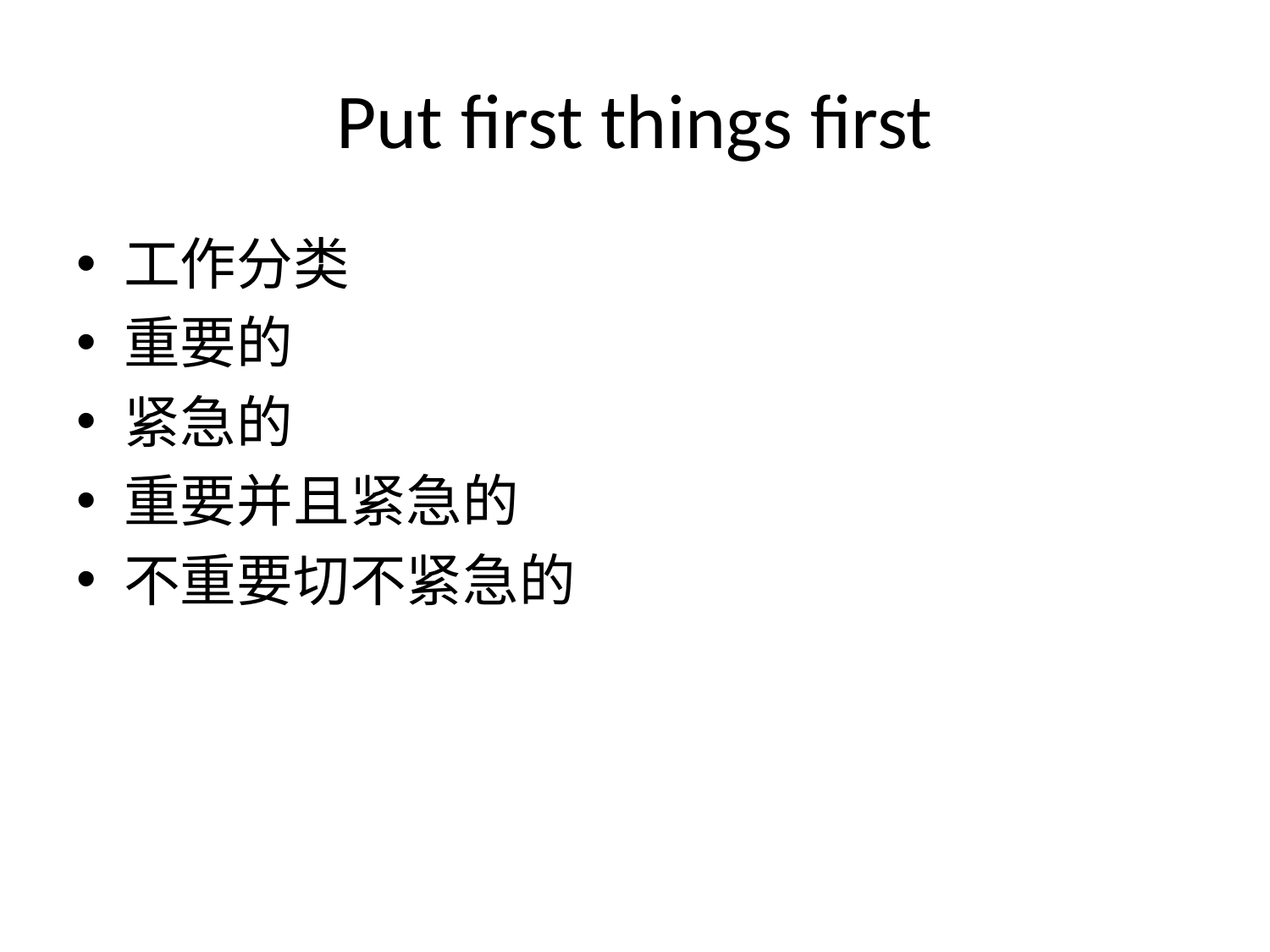

# Put first things first
工作分类
重要的
紧急的
重要并且紧急的
不重要切不紧急的